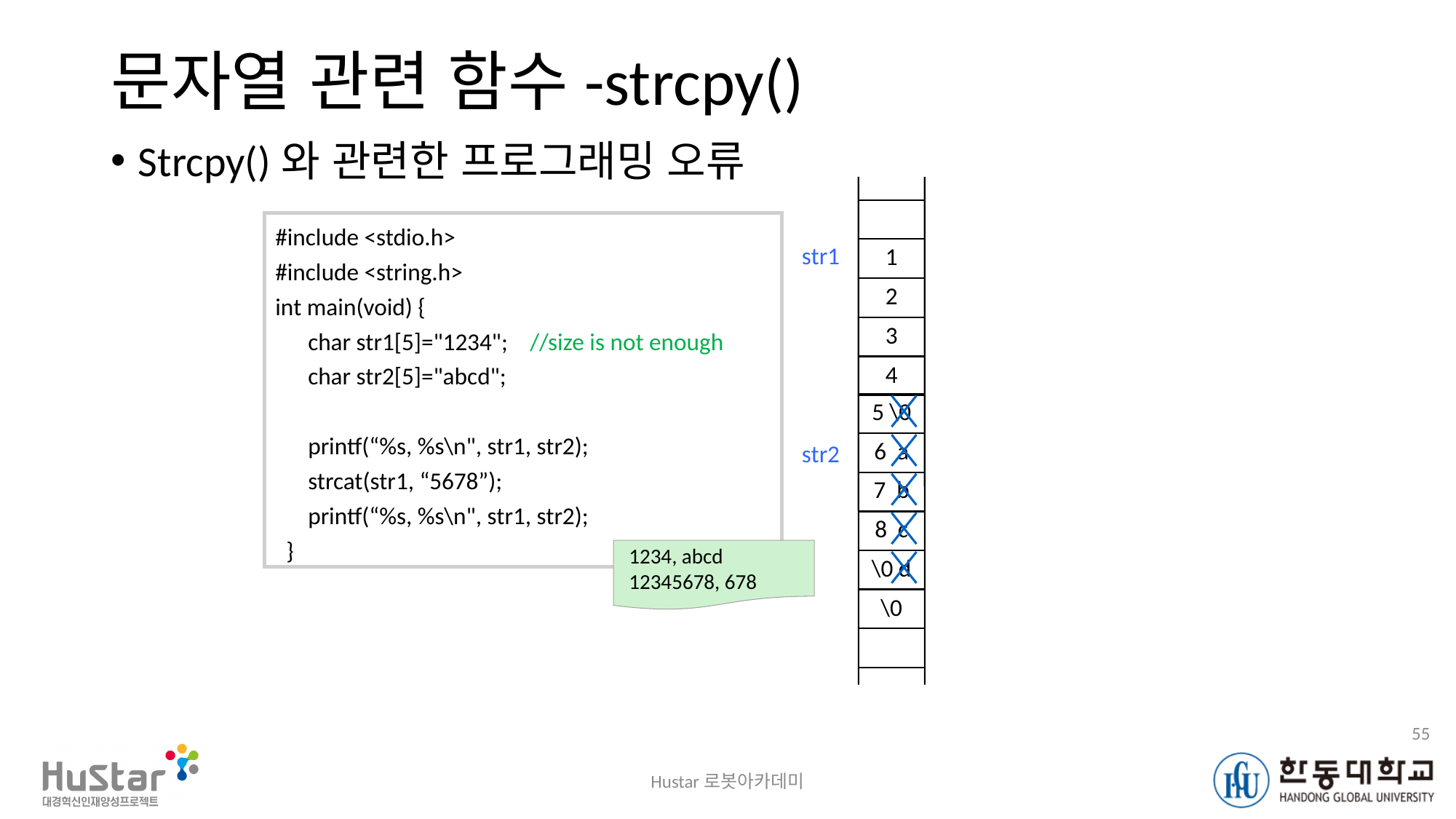

# 문자열 관련 함수-strcpy()
Strcpy()와 관련한 프로그래밍 오류

#include <stdio.h>
#include <string.h>
int main(void) {
      char str1[5]="1234";    //size is not enough
      char str2[5]="abcd";

      printf(“%s, %s\n", str1, str2);
      strcat(str1, “5678”);
      printf(“%s, %s\n", str1, str2);
  }
1
str1
2
3
4
5 \0

6  a

str2
7  b

8  c

 1234, abcd
 12345678, 678
\0 d

\0

55
Hustar로봇아카데미